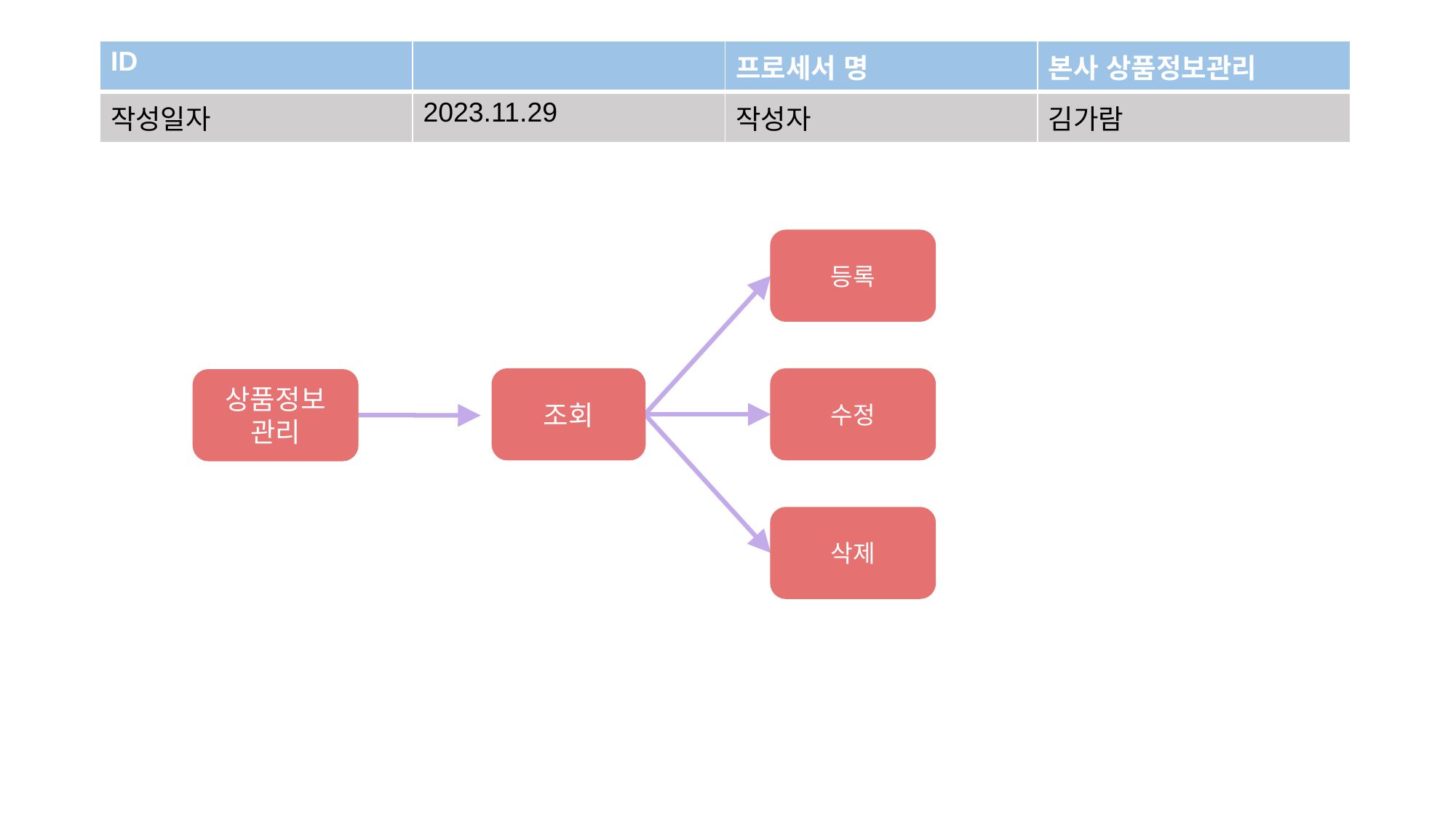

| ID |  | 프로세서 명 | 본사 상품정보관리 |
| --- | --- | --- | --- |
| 작성일자 | 2023.11.29 | 작성자 | 김가람 |
등록
조회
수정
상품정보
관리
삭제